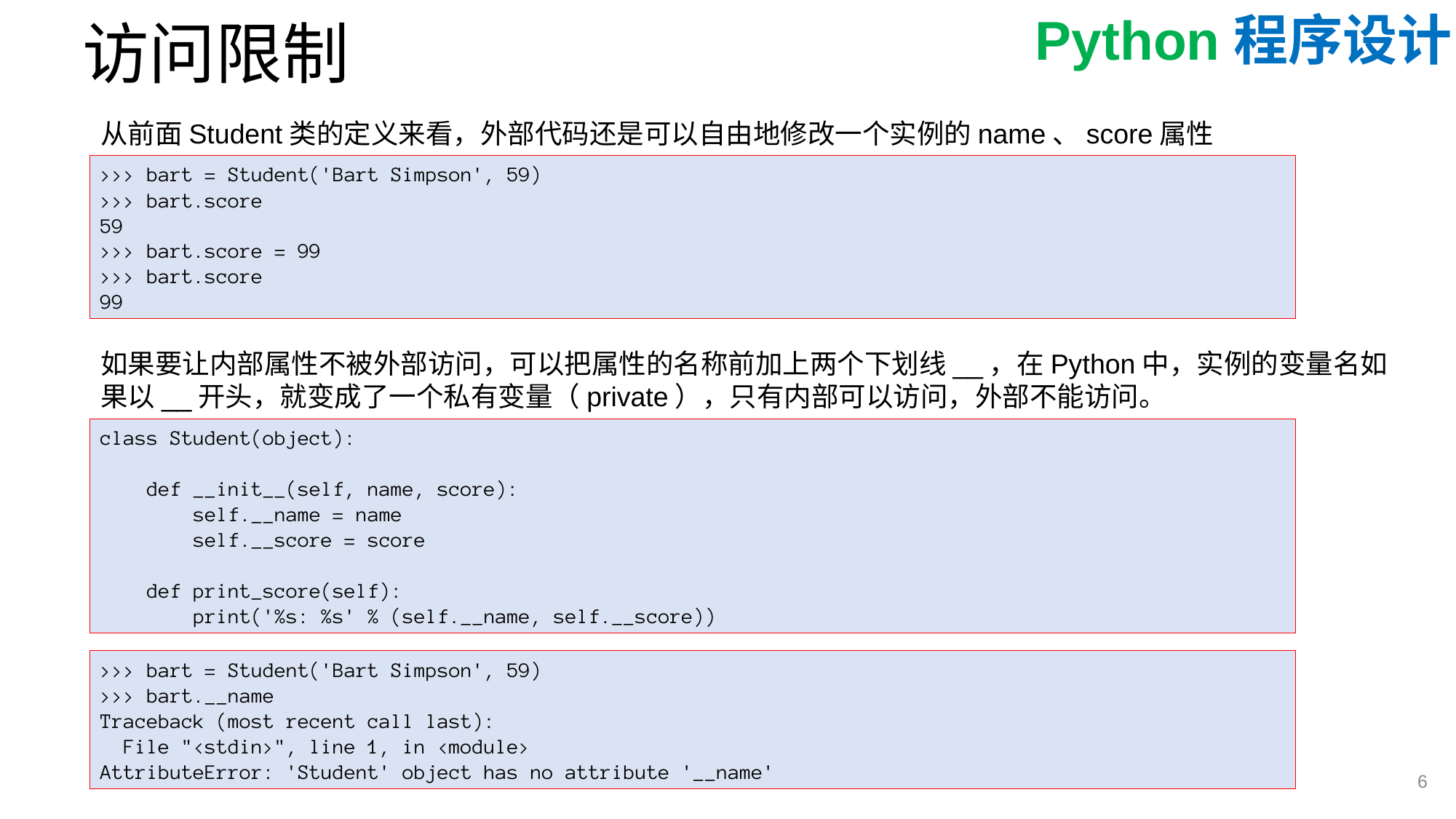

# 访问限制
从前面Student类的定义来看，外部代码还是可以自由地修改一个实例的name、score属性
>>> bart = Student('Bart Simpson', 59)
>>> bart.score
59
>>> bart.score = 99
>>> bart.score
99
如果要让内部属性不被外部访问，可以把属性的名称前加上两个下划线__，在Python中，实例的变量名如果以__开头，就变成了一个私有变量（private），只有内部可以访问，外部不能访问。
class Student(object):

    def __init__(self, name, score):
        self.__name = name
        self.__score = score

    def print_score(self):
        print('%s: %s' % (self.__name, self.__score))
>>> bart = Student('Bart Simpson', 59)
>>> bart.__name
Traceback (most recent call last):
  File "<stdin>", line 1, in <module>
AttributeError: 'Student' object has no attribute '__name'
6